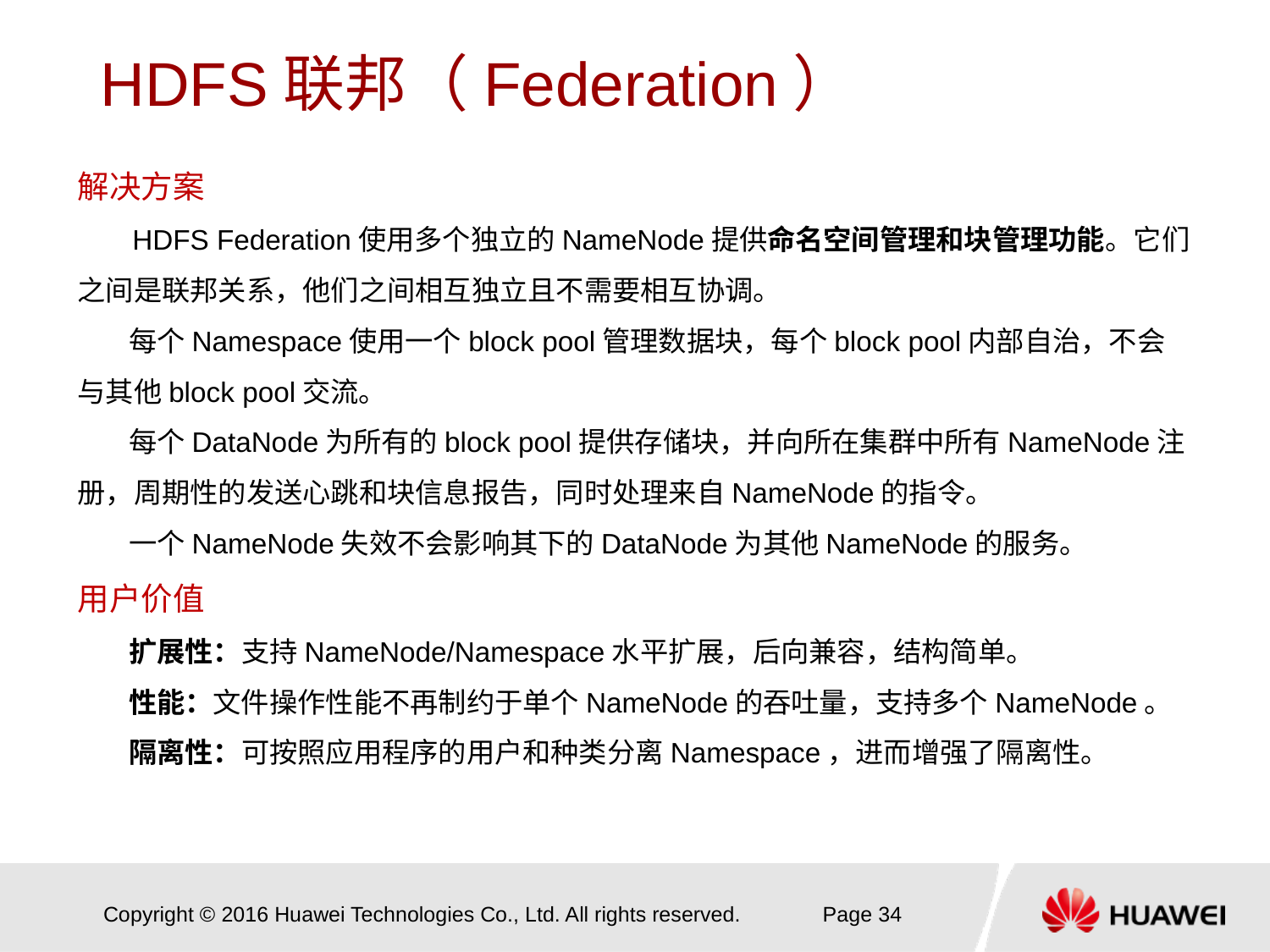

# HDFS联邦（Federation）

解决方案
       HDFS Federation使用多个独立的NameNode提供命名空间管理和块管理功能。它们之间是联邦关系，他们之间相互独立且不需要相互协调。
       每个Namespace使用一个block pool管理数据块，每个block pool内部自治，不会与其他block pool交流。
       每个DataNode为所有的block pool提供存储块，并向所在集群中所有NameNode注册，周期性的发送心跳和块信息报告，同时处理来自NameNode的指令。
       一个NameNode失效不会影响其下的DataNode为其他NameNode的服务。
用户价值
       扩展性：支持NameNode/Namespace水平扩展，后向兼容，结构简单。
       性能：文件操作性能不再制约于单个NameNode的吞吐量，支持多个NameNode。
       隔离性：可按照应用程序的用户和种类分离Namespace，进而增强了隔离性。